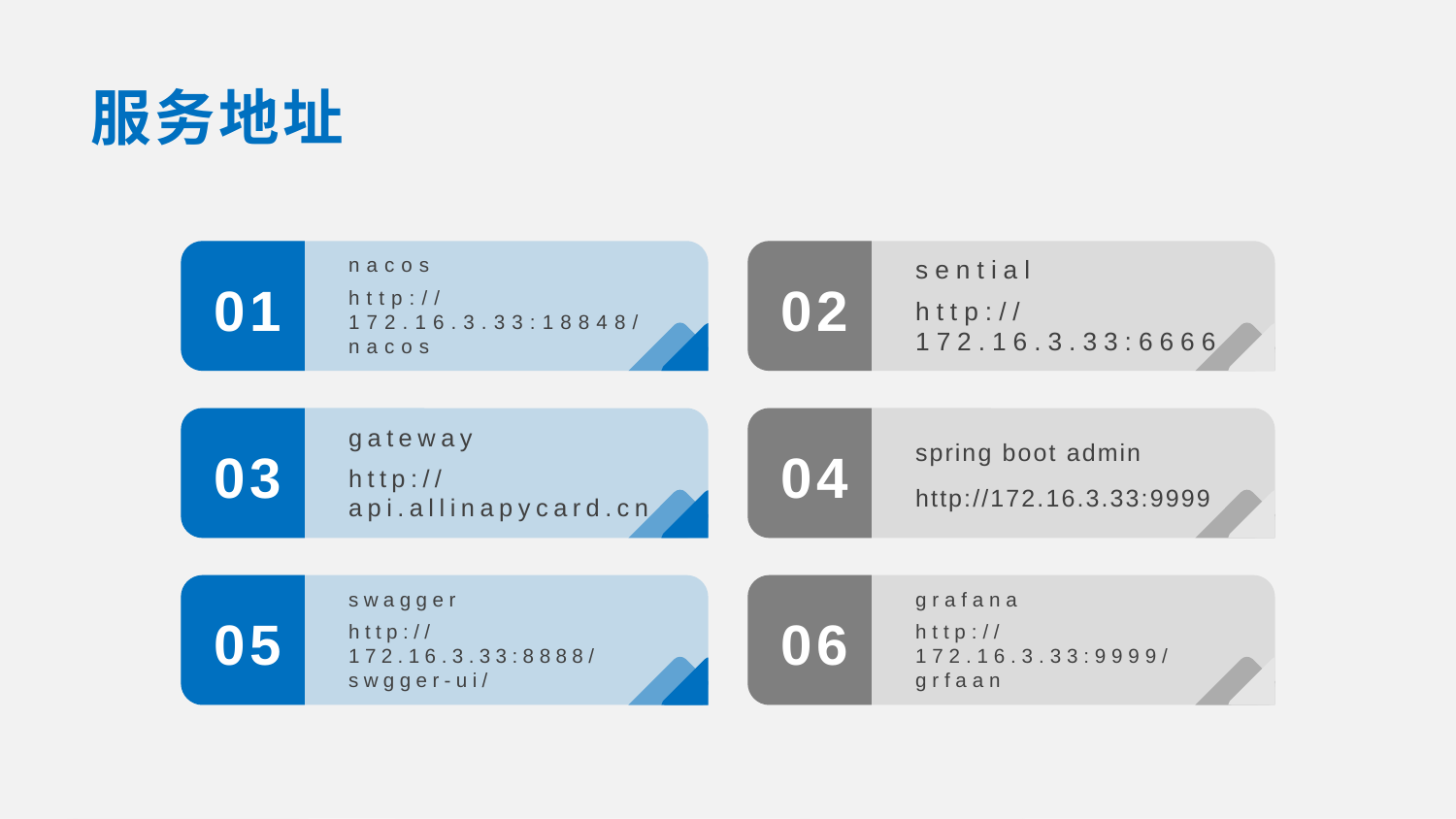

服务地址

nacos
http://172.16.3.33:18848/nacos
sential
http://172.16.3.33:6666
01
02

gateway
http://api.allinapycard.cn
spring boot admin
http://172.16.3.33:9999
03
04

swagger
http://172.16.3.33:8888/swgger-ui/
grafana
http://172.16.3.33:9999/grfaan
05
06